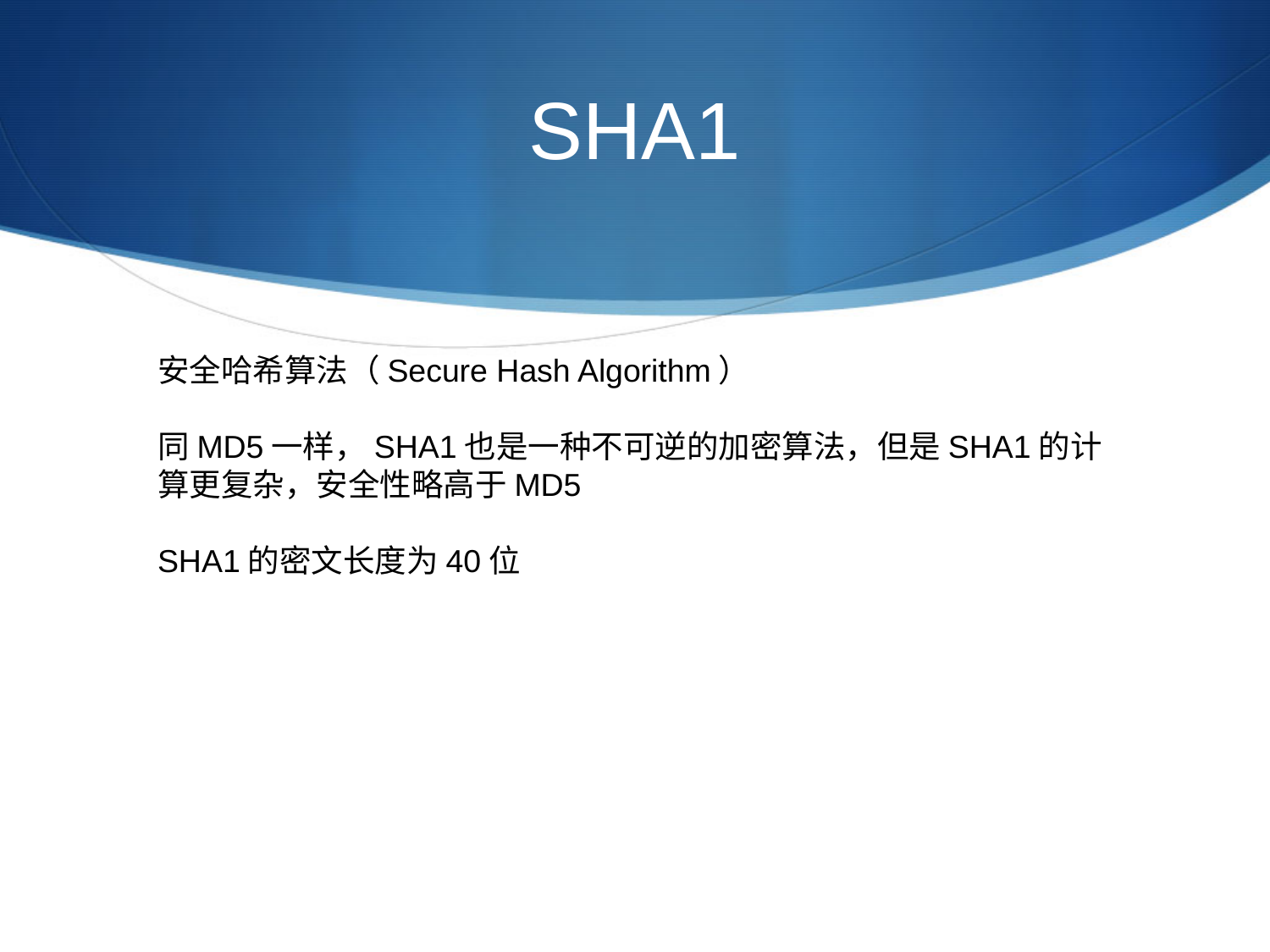

# SHA1
安全哈希算法（Secure Hash Algorithm）

同MD5一样，SHA1也是一种不可逆的加密算法，但是SHA1的计算更复杂，安全性略高于MD5

SHA1的密文长度为40位